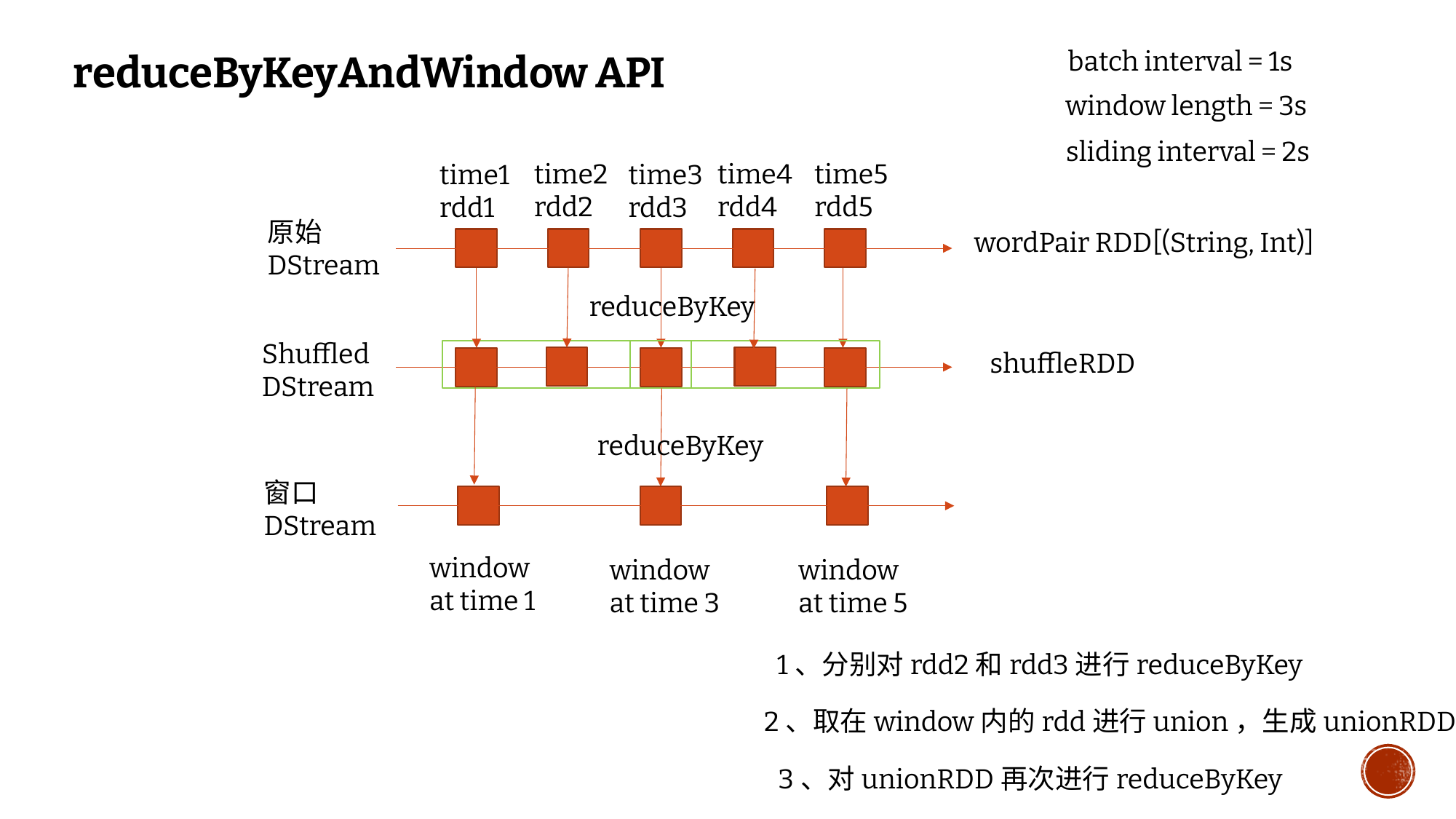

batch interval = 1s
reduceByKeyAndWindow API
window length = 3s
sliding interval = 2s
time2
rdd2
time4
rdd4
time5
rdd5
time3
rdd3
time1
rdd1
原始
DStream
wordPair RDD[(String, Int)]

reduceByKey
Shuffled
DStream

shuffleRDD

reduceByKey
窗口
DStream

window
at time 1
window
at time 5
window
at time 3
1、分别对rdd2和rdd3进行reduceByKey
2、取在window内的rdd进行union，生成unionRDD
3、对unionRDD再次进行reduceByKey